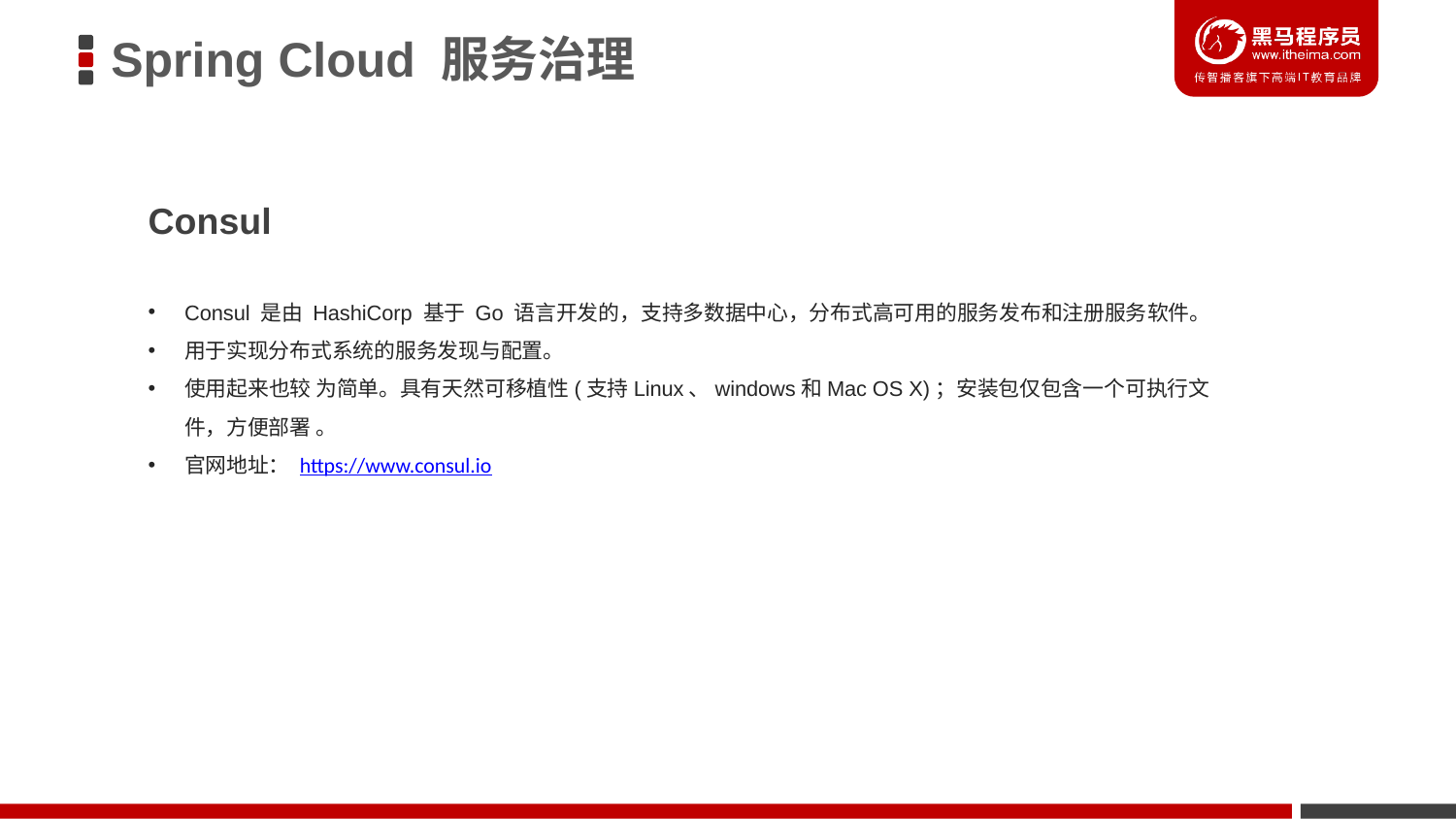

Spring Cloud 服务治理
Consul
Consul 是由 HashiCorp 基于 Go 语言开发的，支持多数据中心，分布式高可用的服务发布和注册服务软件。
用于实现分布式系统的服务发现与配置。
使用起来也较 为简单。具有天然可移植性(支持Linux、windows和Mac OS X)；安装包仅包含一个可执行文件，方便部署 。
官网地址： https://www.consul.io